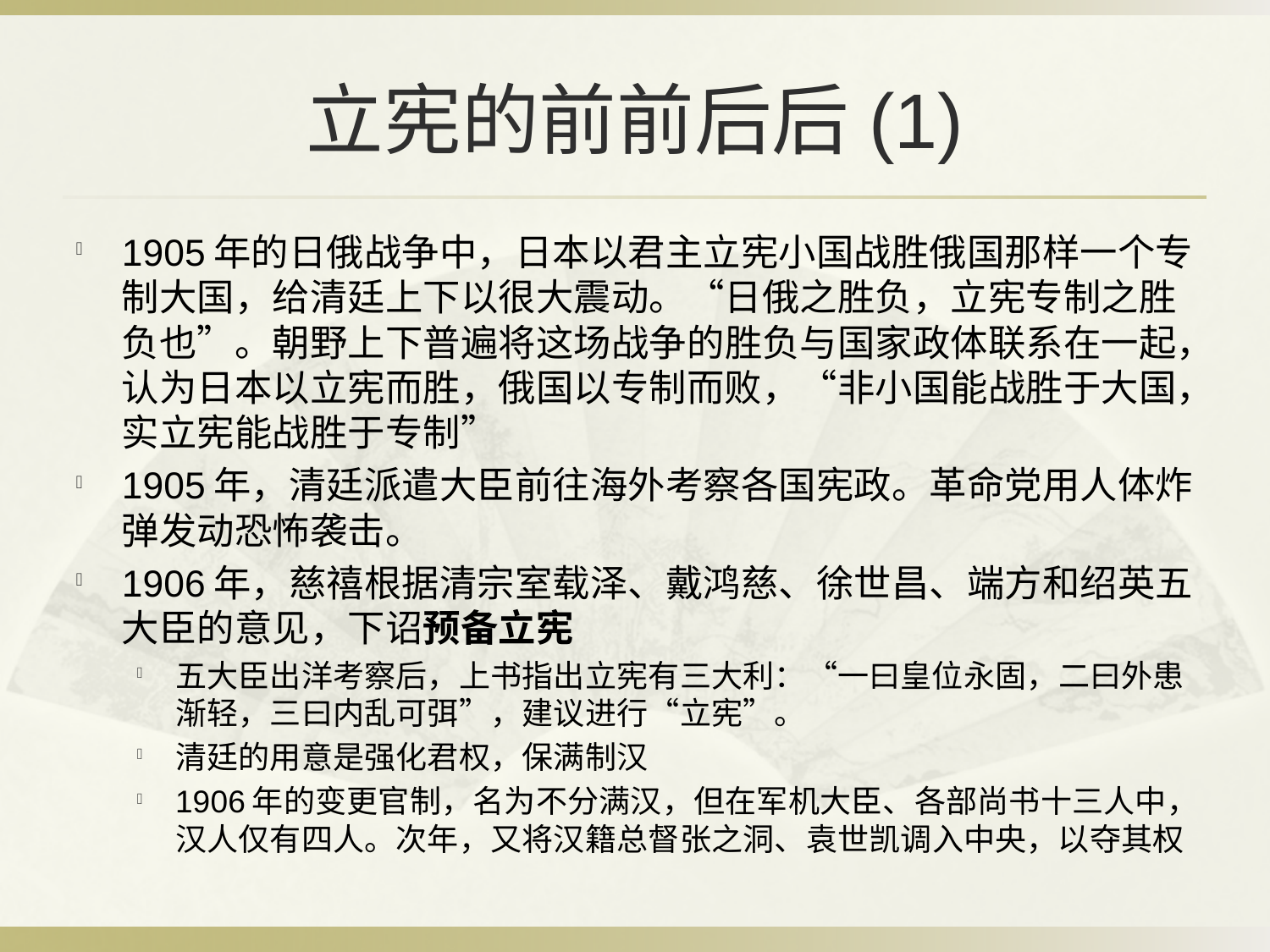

# 立宪的前前后后(1)
1905年的日俄战争中，日本以君主立宪小国战胜俄国那样一个专制大国，给清廷上下以很大震动。“日俄之胜负，立宪专制之胜负也”。朝野上下普遍将这场战争的胜负与国家政体联系在一起，认为日本以立宪而胜，俄国以专制而败，“非小国能战胜于大国，实立宪能战胜于专制”
1905年，清廷派遣大臣前往海外考察各国宪政。革命党用人体炸弹发动恐怖袭击。
1906年，慈禧根据清宗室载泽、戴鸿慈、徐世昌、端方和绍英五大臣的意见，下诏预备立宪
五大臣出洋考察后，上书指出立宪有三大利：“一曰皇位永固，二曰外患渐轻，三曰内乱可弭”，建议进行“立宪”。
清廷的用意是强化君权，保满制汉
1906年的变更官制，名为不分满汉，但在军机大臣、各部尚书十三人中，汉人仅有四人。次年，又将汉籍总督张之洞、袁世凯调入中央，以夺其权